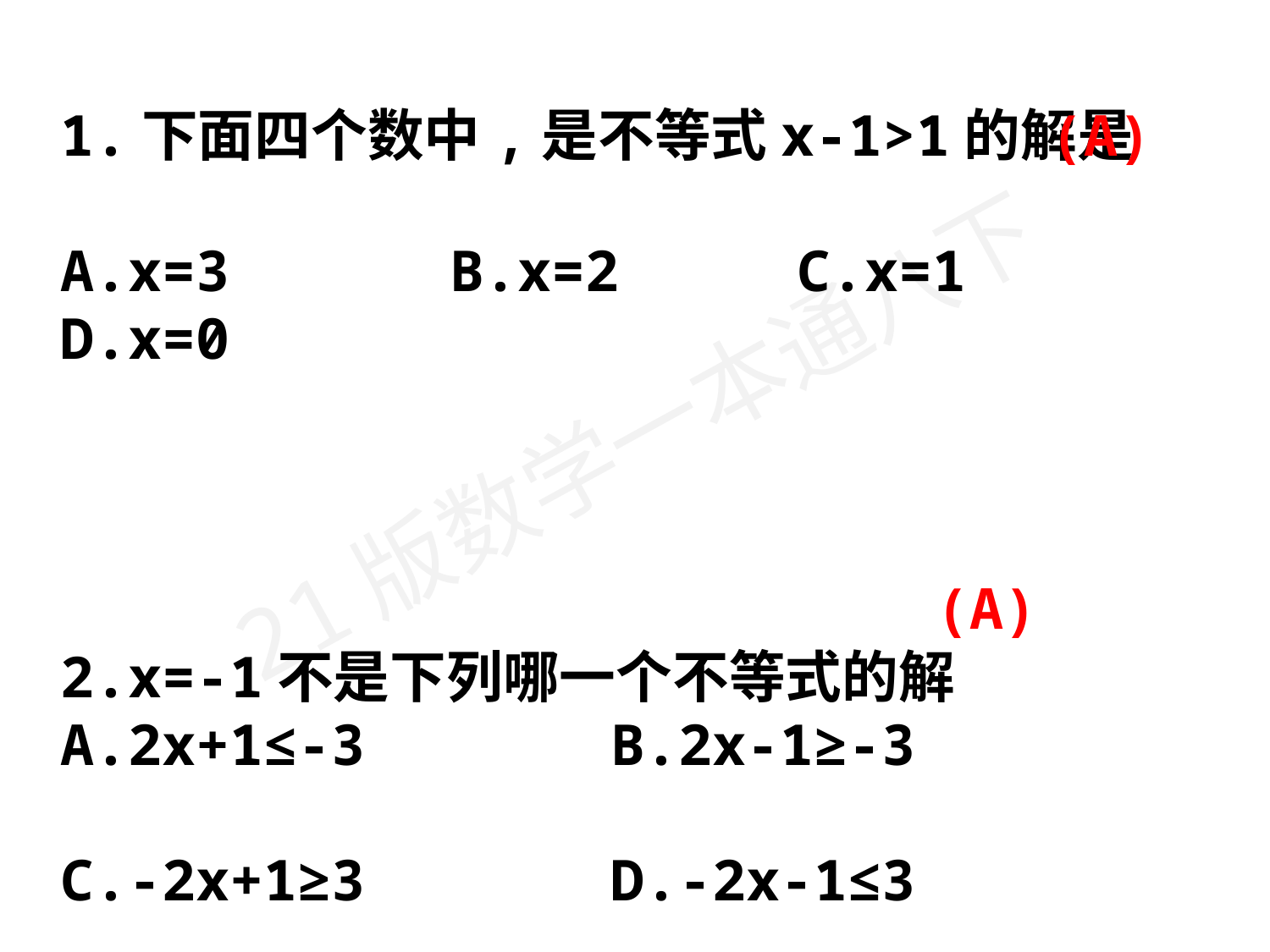

1.下面四个数中,是不等式x-1>1的解是

A.x=3	    B.x=2	   C.x=1	   D.x=0

2.x=-1不是下列哪一个不等式的解
A.2x+1≤-3	     B.2x-1≥-3

C.-2x+1≥3	     D.-2x-1≤3
(A)
(A)